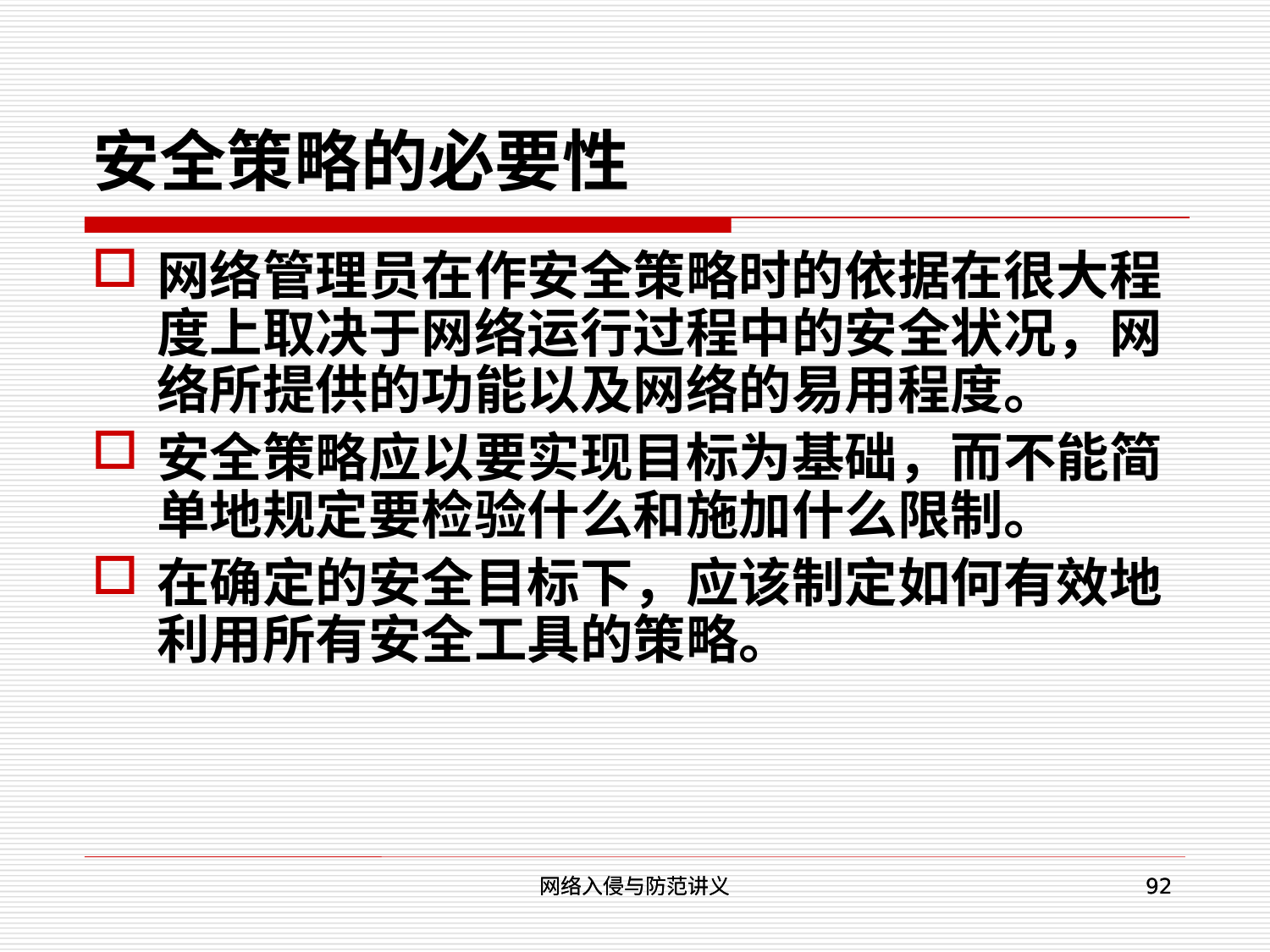

网络管理员在作安全策略时的依据在很大程度上取决于网络运行过程中的安全状况，网络所提供的功能以及网络的易用程度。
安全策略应以要实现目标为基础，而不能简单地规定要检验什么和施加什么限制。
在确定的安全目标下，应该制定如何有效地利用所有安全工具的策略。
安全策略的必要性

网络入侵与防范讲义
网络入侵与防范讲义
92
92